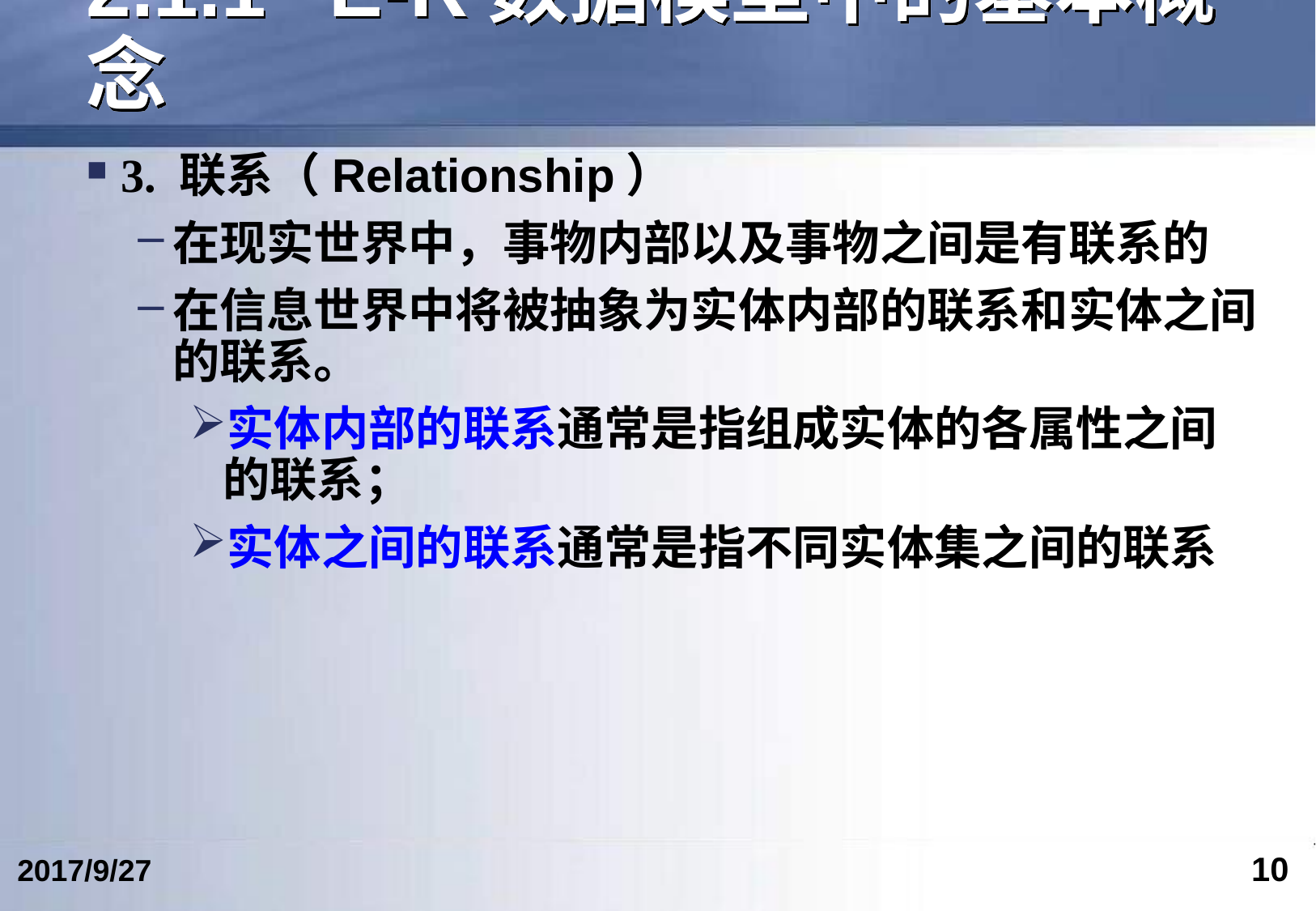

# 2.1.1	E-R数据模型中的基本概念
3. 联系（Relationship）
在现实世界中，事物内部以及事物之间是有联系的
在信息世界中将被抽象为实体内部的联系和实体之间的联系。
实体内部的联系通常是指组成实体的各属性之间的联系；
实体之间的联系通常是指不同实体集之间的联系
10
2017/9/27